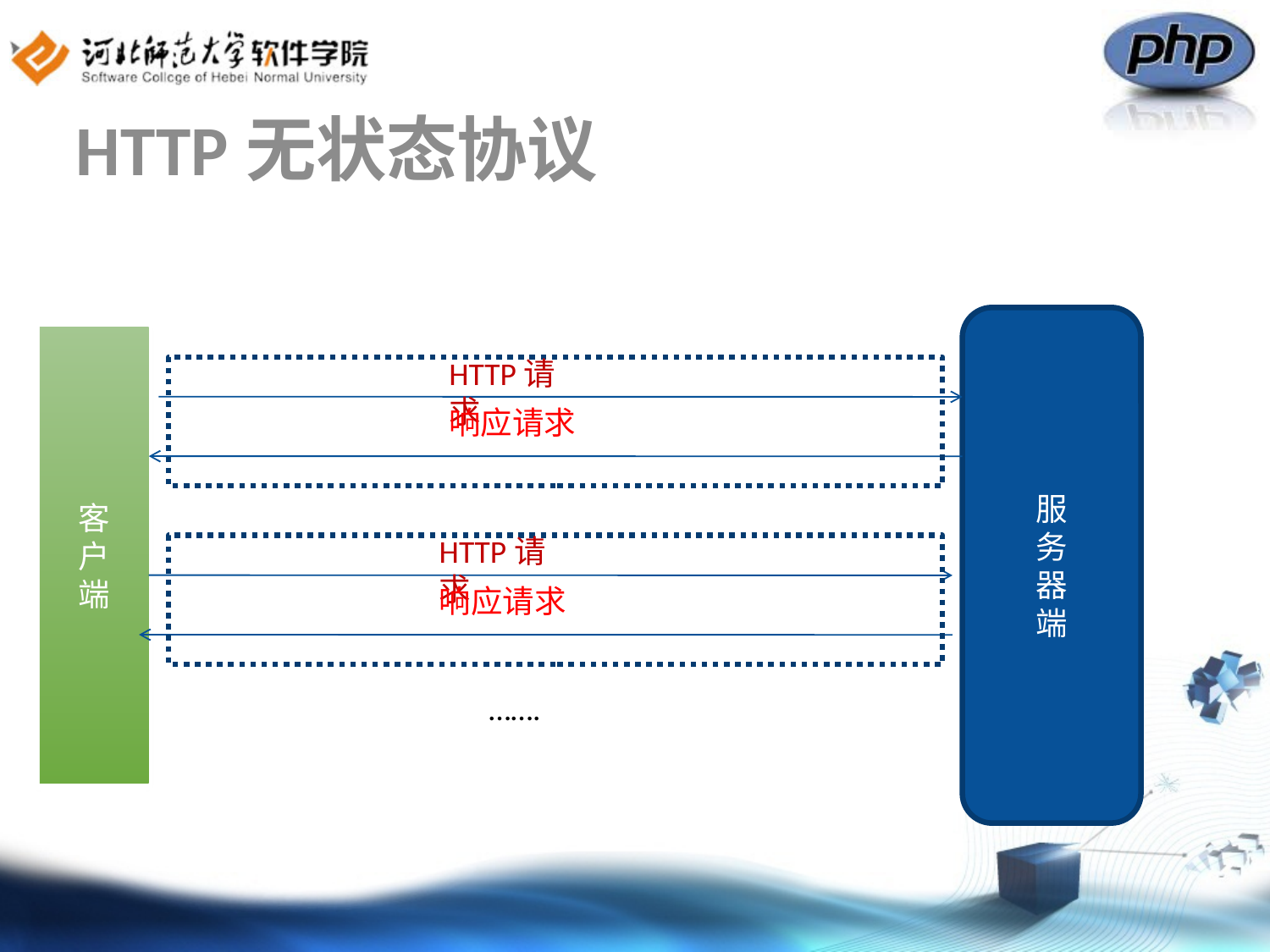

# HTTP无状态协议
服
务
器
端
客
户
端
HTTP请求

响应请求
HTTP请求

响应请求
…….